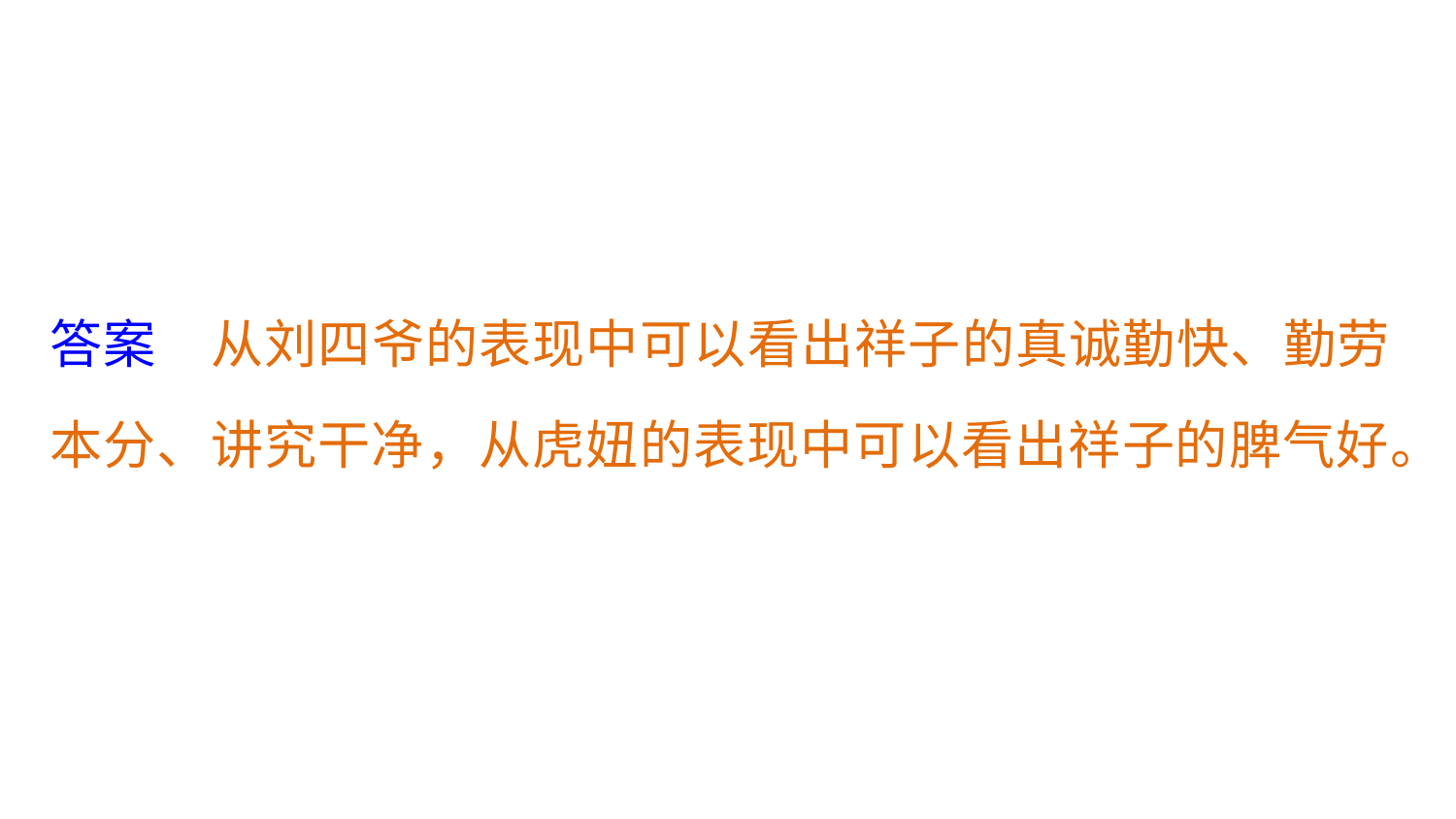

答案　从刘四爷的表现中可以看出祥子的真诚勤快、勤劳本分、讲究干净，从虎妞的表现中可以看出祥子的脾气好。